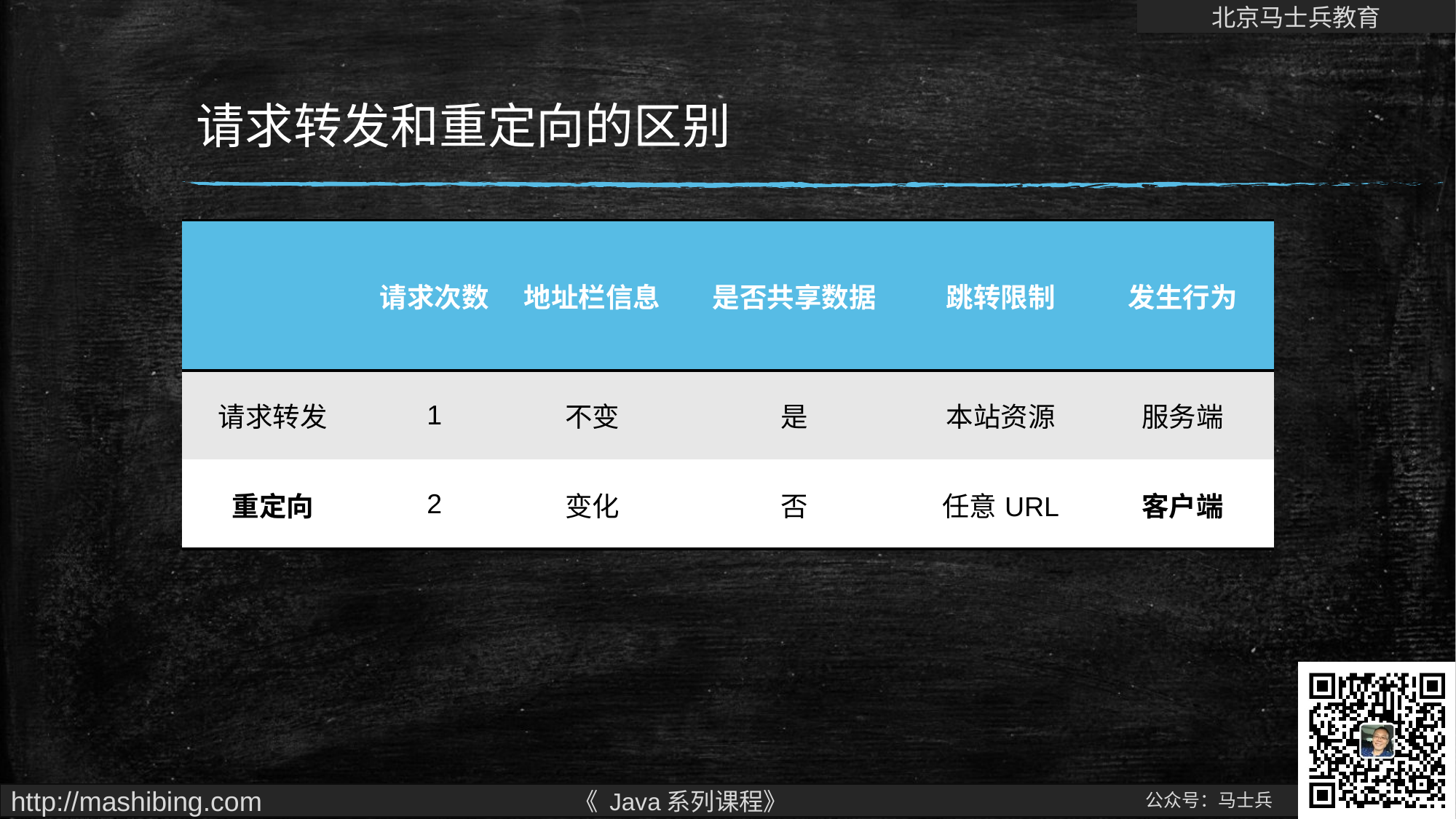

# 请求转发和重定向的区别
|  | 请求次数 | 地址栏信息 | 是否共享数据 | 跳转限制 | 发生行为 |
| --- | --- | --- | --- | --- | --- |
| 请求转发 | 1 | 不变 | 是 | 本站资源 | 服务端 |
| 重定向 | 2 | 变化 | 否 | 任意URL | 客户端 |